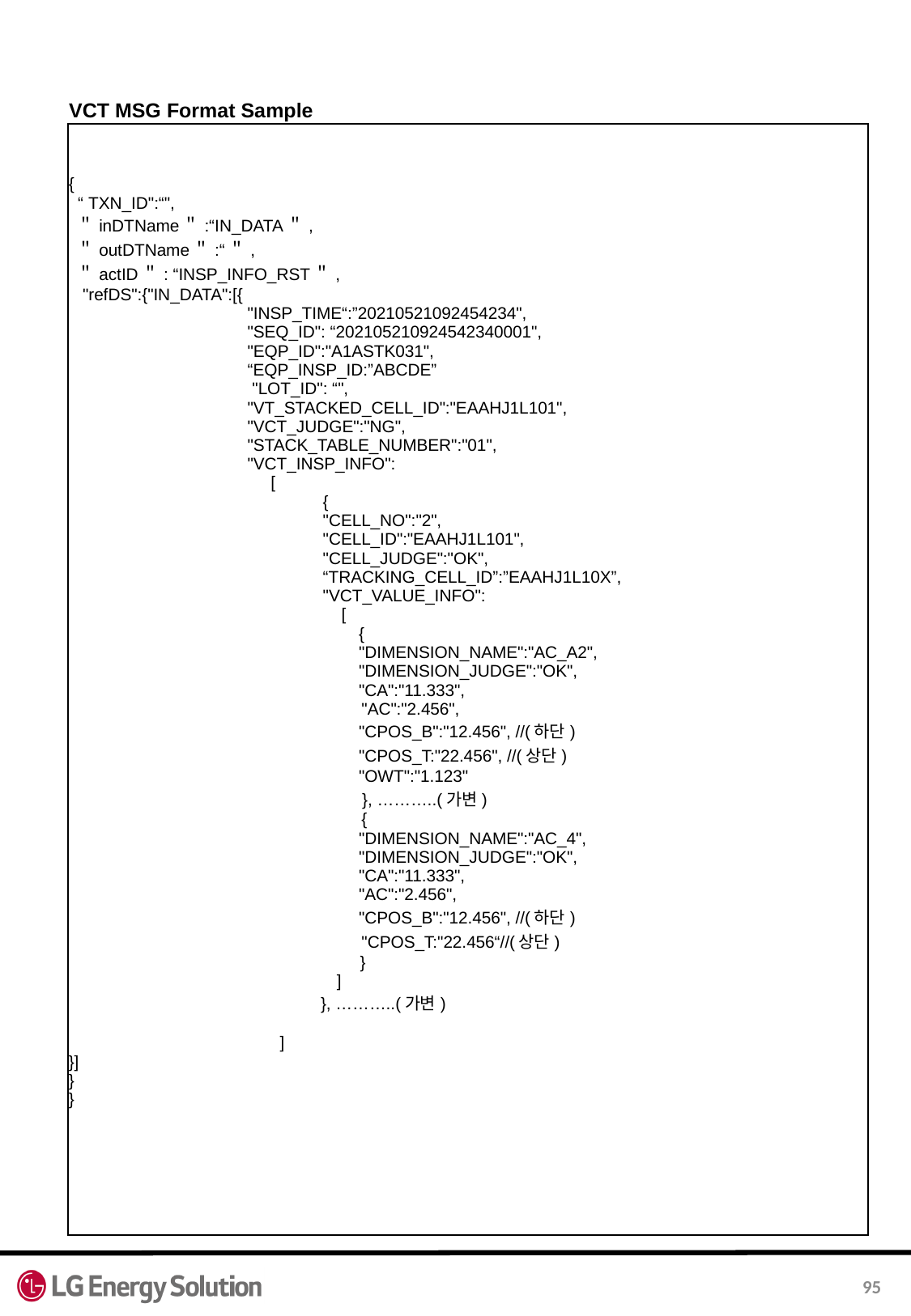

VCT MSG Format Sample
| { “ TXN\_ID":“", ＂inDTName＂:“IN\_DATA＂, ＂outDTName＂:“＂, ＂actID＂: “INSP\_INFO\_RST＂, "refDS":{"IN\_DATA":[{ "INSP\_TIME“:”20210521092454234", "SEQ\_ID": “202105210924542340001", "EQP\_ID":"A1ASTK031", “EQP\_INSP\_ID:”ABCDE” "LOT\_ID": “", "VT\_STACKED\_CELL\_ID":"EAAHJ1L101", "VCT\_JUDGE":"NG", "STACK\_TABLE\_NUMBER":"01", "VCT\_INSP\_INFO": [ { "CELL\_NO":"2", "CELL\_ID":"EAAHJ1L101", "CELL\_JUDGE":"OK", “TRACKING\_CELL\_ID”:”EAAHJ1L10X”, "VCT\_VALUE\_INFO": [ { "DIMENSION\_NAME":"AC\_A2", "DIMENSION\_JUDGE":"OK", "CA":"11.333", "AC":"2.456", "CPOS\_B":"12.456", //(하단) "CPOS\_T:"22.456", //(상단) "OWT":"1.123" }, ………..(가변) { "DIMENSION\_NAME":"AC\_4", "DIMENSION\_JUDGE":"OK", "CA":"11.333", "AC":"2.456", "CPOS\_B":"12.456", //(하단) "CPOS\_T:"22.456“//(상단) } ] }, ………..(가변) ] }] } } |
| --- |
95